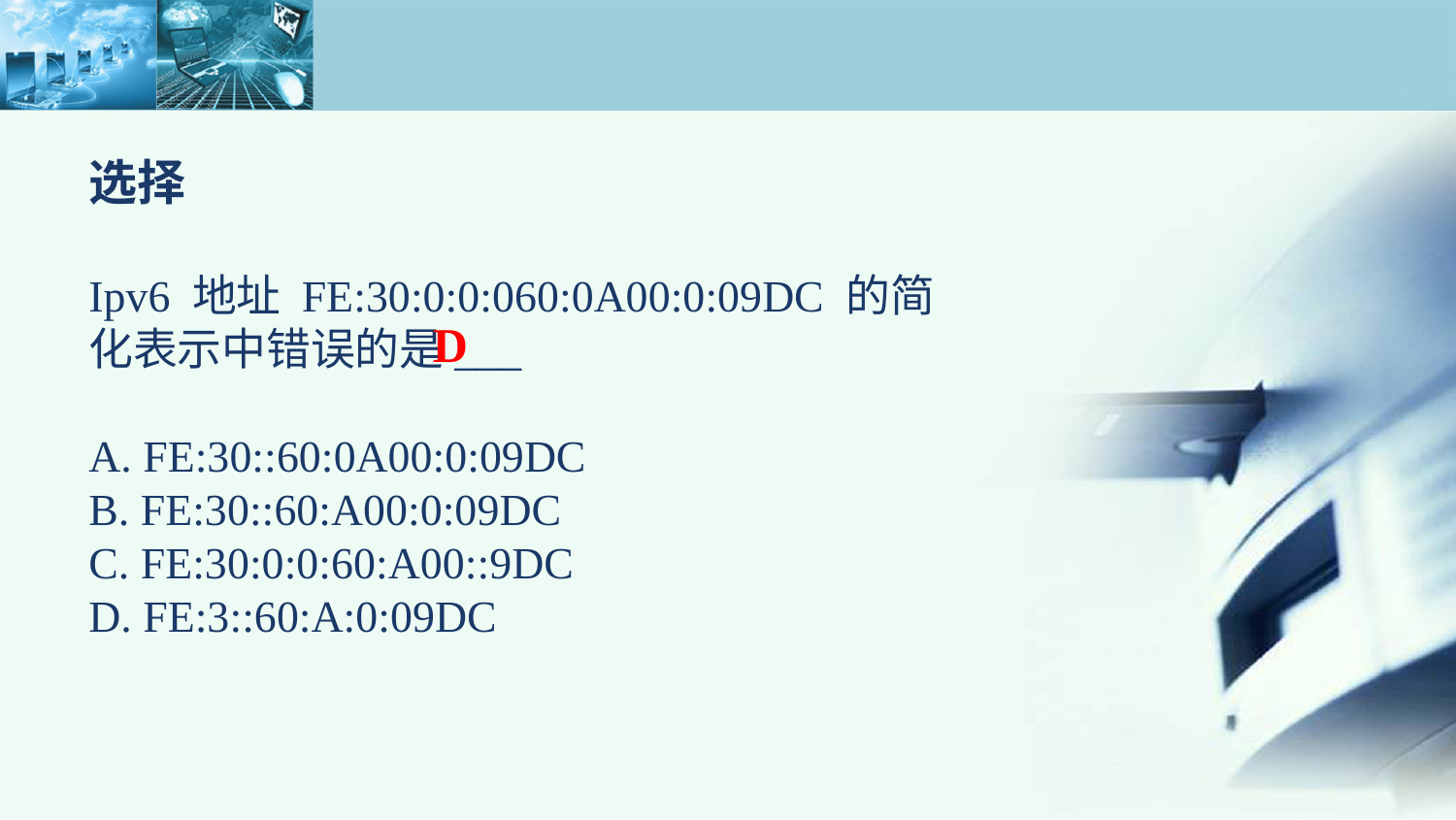

# 选择
Ipv6 地址 FE:30:0:0:060:0A00:0:09DC 的简化表示中错误的是___
A. FE:30::60:0A00:0:09DC
B. FE:30::60:A00:0:09DC
C. FE:30:0:0:60:A00::9DC
D. FE:3::60:A:0:09DC
D